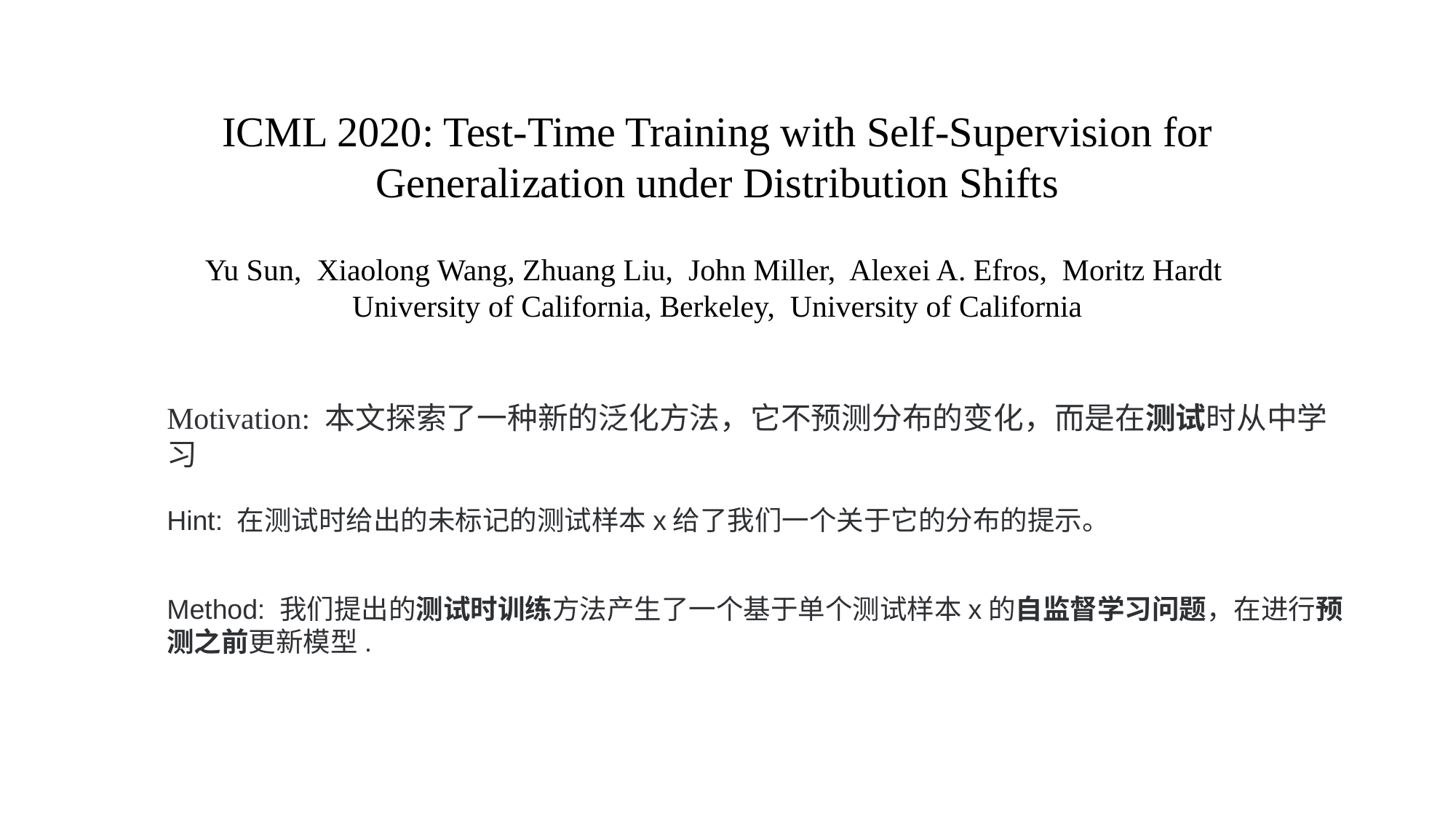

ICML 2020: Test-Time Training with Self-Supervision for Generalization under Distribution Shifts

Yu Sun,  Xiaolong Wang, Zhuang Liu,  John Miller,  Alexei A. Efros,  Moritz Hardt
University of California, Berkeley,  University of California

Motivation: 本文探索了一种新的泛化方法，它不预测分布的变化，而是在测试时从中学习
Hint: 在测试时给出的未标记的测试样本x给了我们一个关于它的分布的提示。
Method: 我们提出的测试时训练方法产生了一个基于单个测试样本x的自监督学习问题，在进行预测之前更新模型.